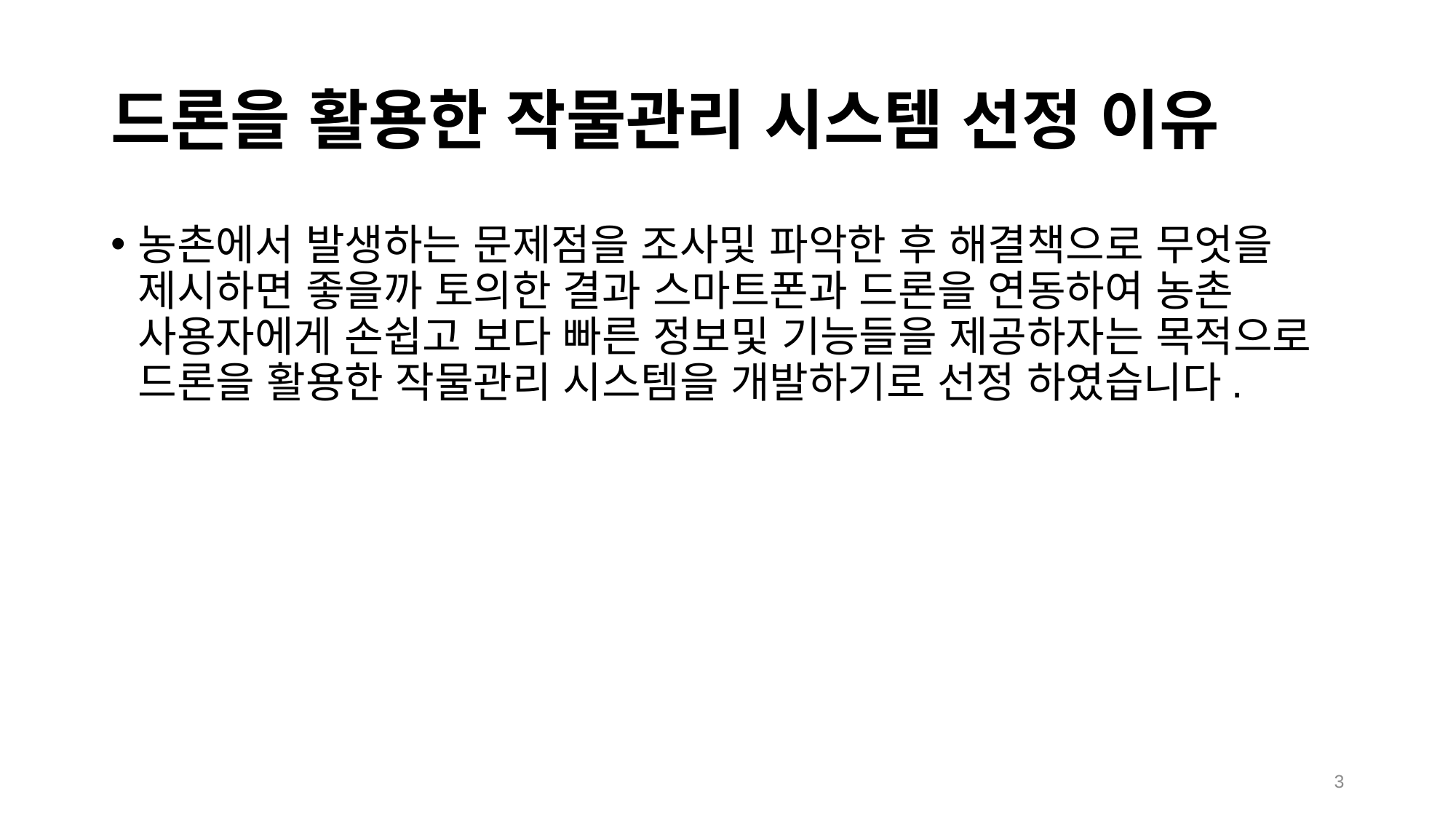

# 드론을 활용한 작물관리 시스템 선정 이유
농촌에서 발생하는 문제점을 조사및 파악한 후 해결책으로 무엇을 제시하면 좋을까 토의한 결과 스마트폰과 드론을 연동하여 농촌 사용자에게 손쉽고 보다 빠른 정보및 기능들을 제공하자는 목적으로 드론을 활용한 작물관리 시스템을 개발하기로 선정 하였습니다.
3